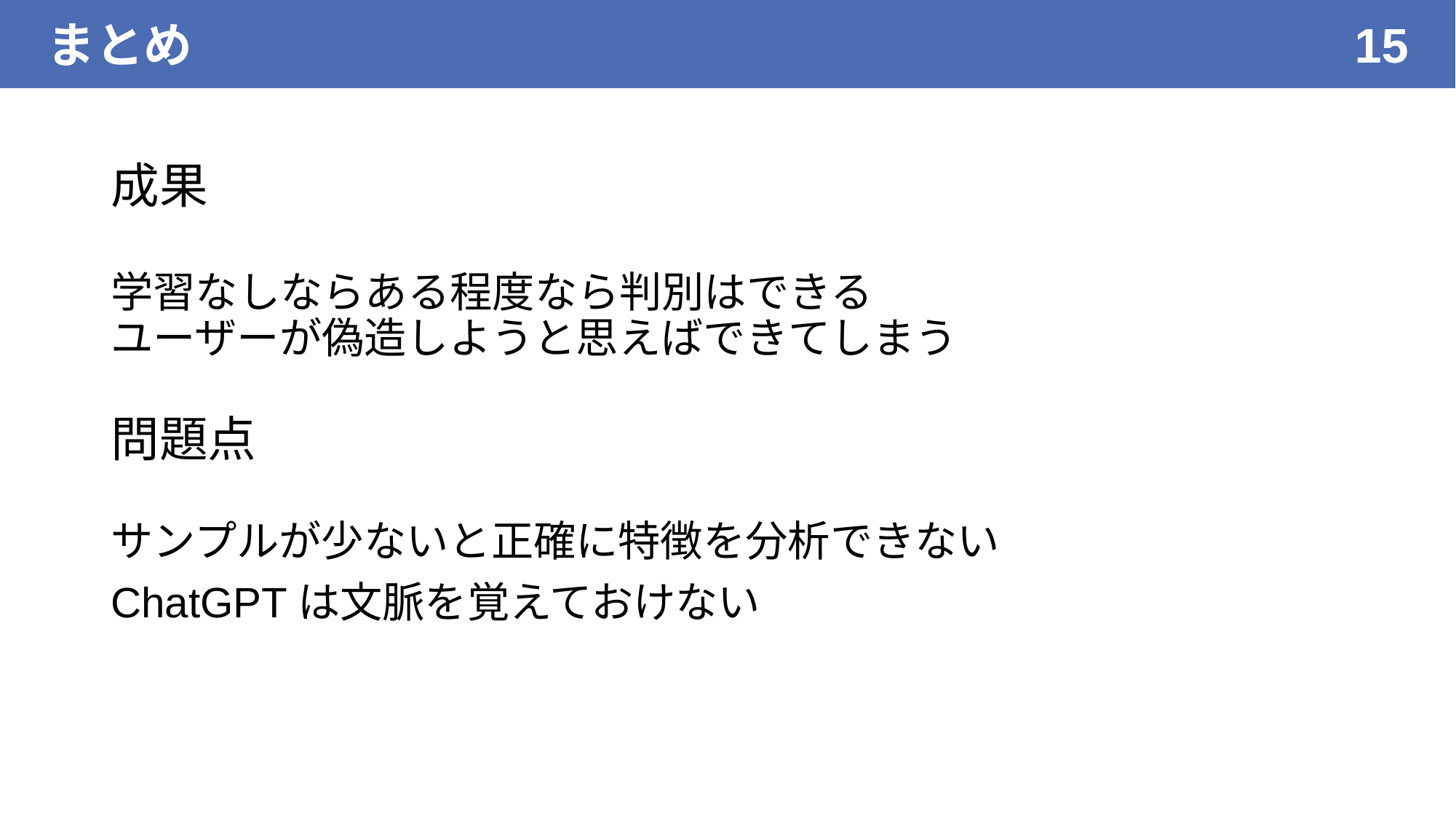

まとめ
15
成果
# 学習なしならある程度なら判別はできる ユーザーが偽造しようと思えばできてしまう
問題点
サンプルが少ないと正確に特徴を分析できない
ChatGPTは文脈を覚えておけない